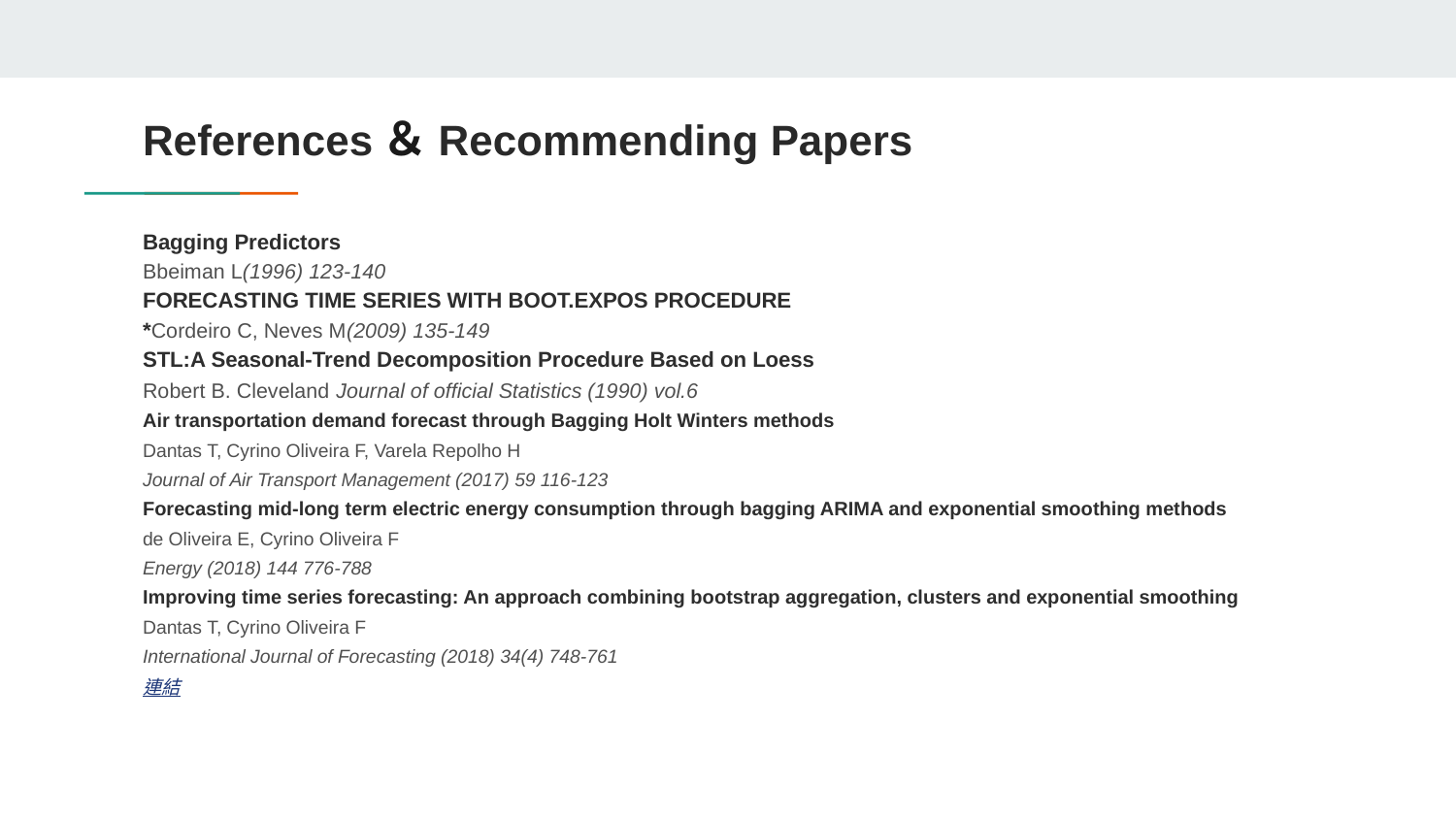

# References＆Recommending Papers

Bagging Predictors
Bbeiman L(1996) 123-140
FORECASTING TIME SERIES WITH BOOT.EXPOS PROCEDURE
*Cordeiro C, Neves M(2009) 135-149
STL:A Seasonal-Trend Decomposition Procedure Based on Loess
Robert B. Cleveland Journal of official Statistics (1990) vol.6
Air transportation demand forecast through Bagging Holt Winters methods
Dantas T, Cyrino Oliveira F, Varela Repolho H
Journal of Air Transport Management (2017) 59 116-123
Forecasting mid-long term electric energy consumption through bagging ARIMA and exponential smoothing methods
de Oliveira E, Cyrino Oliveira F
Energy (2018) 144 776-788
Improving time series forecasting: An approach combining bootstrap aggregation, clusters and exponential smoothing
Dantas T, Cyrino Oliveira F
International Journal of Forecasting (2018) 34(4) 748-761
連結